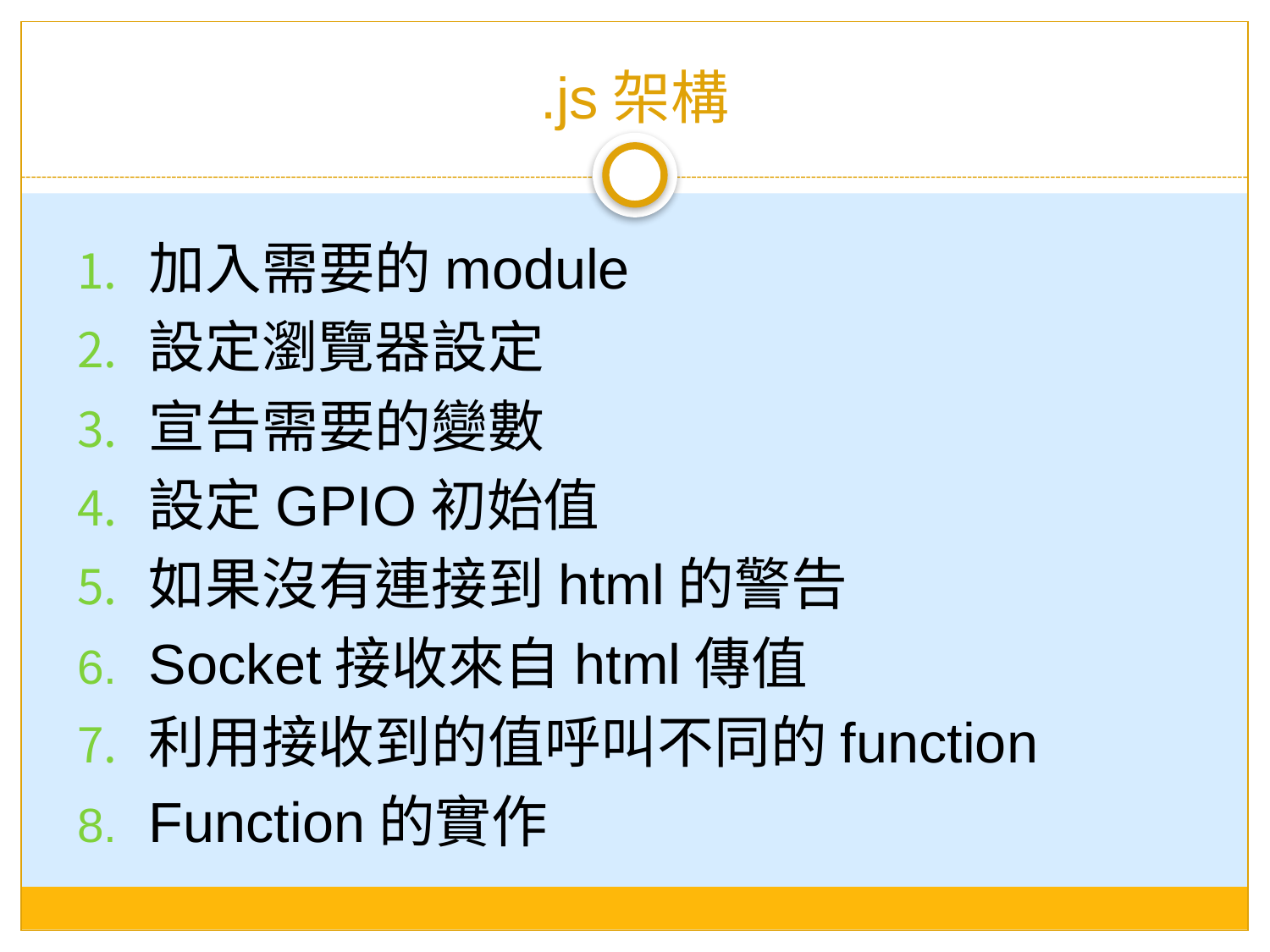

# .js架構
加入需要的module
設定瀏覽器設定
宣告需要的變數
設定GPIO初始值
如果沒有連接到html的警告
Socket接收來自html傳值
利用接收到的值呼叫不同的function
Function的實作